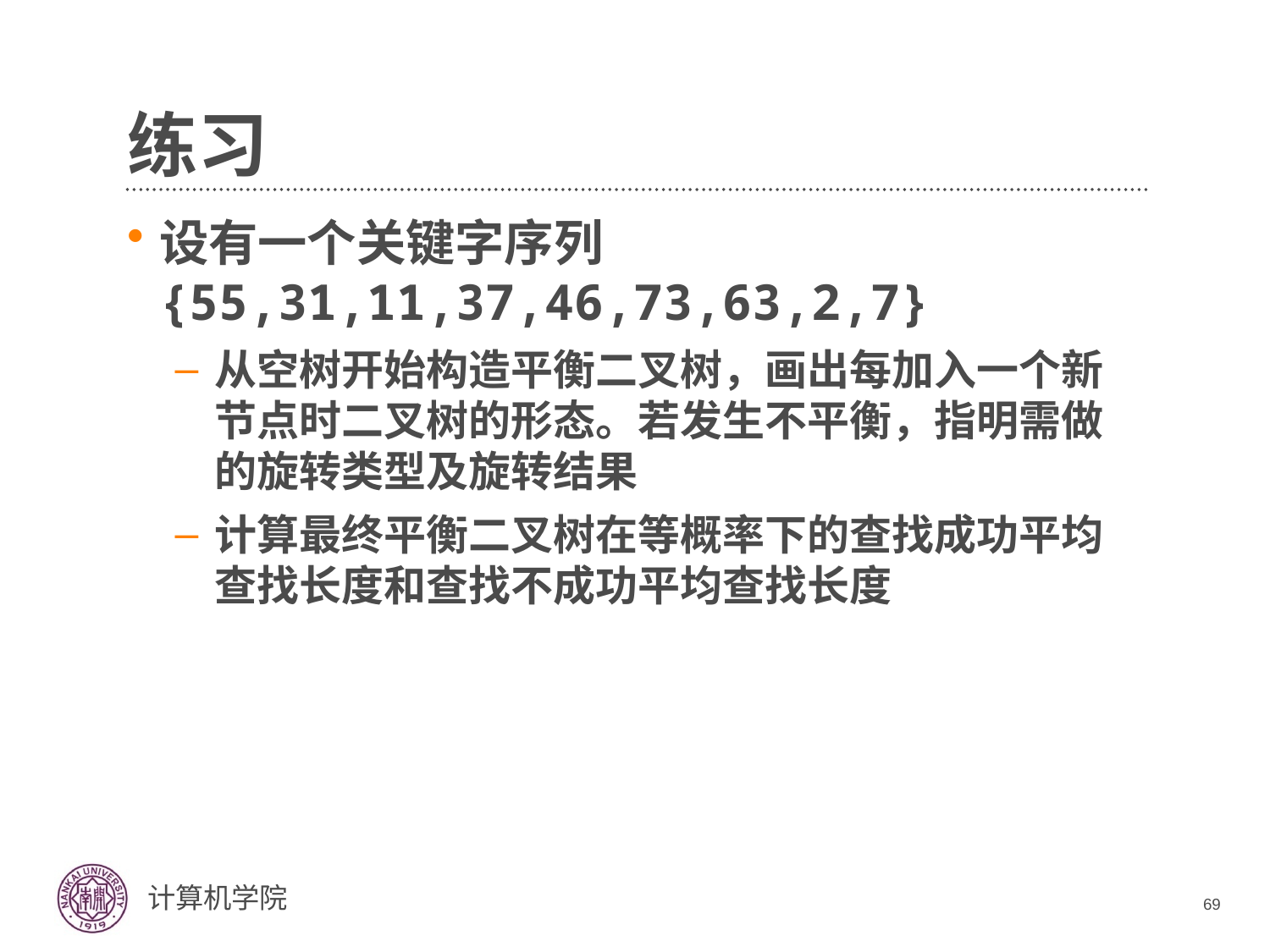

# 练习
设有一个关键字序列{55,31,11,37,46,73,63,2,7}
从空树开始构造平衡二叉树，画出每加入一个新节点时二叉树的形态。若发生不平衡，指明需做的旋转类型及旋转结果
计算最终平衡二叉树在等概率下的查找成功平均查找长度和查找不成功平均查找长度
69